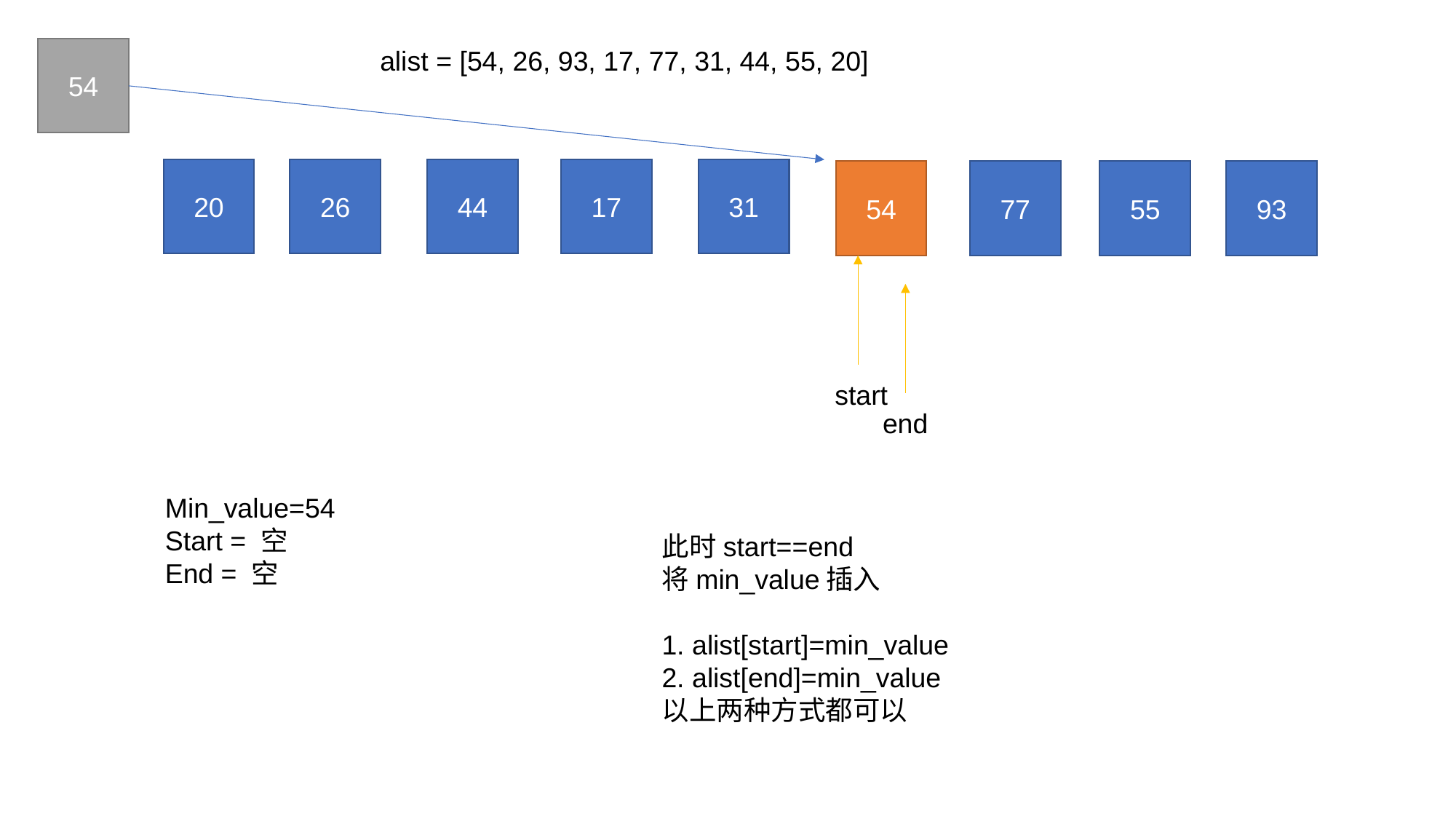

alist = [54, 26, 93, 17, 77, 31, 44, 55, 20]
54
44
31
20
26
17
54
77
93
55
start
end
Min_value=54
Start = 空
End = 空
此时start==end
将min_value插入

1. alist[start]=min_value
2. alist[end]=min_value
以上两种方式都可以